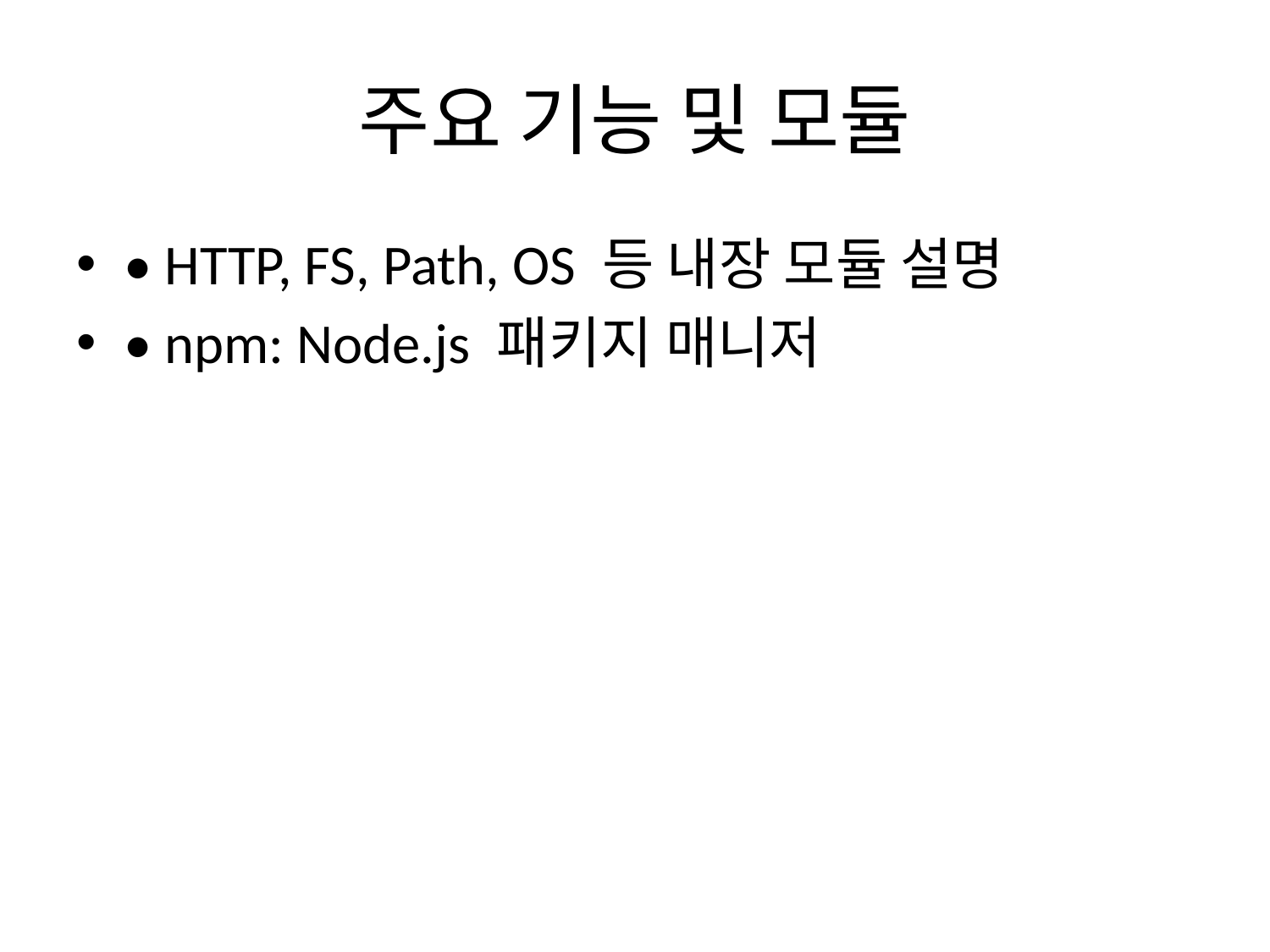

# 주요 기능 및 모듈
• HTTP, FS, Path, OS 등 내장 모듈 설명
• npm: Node.js 패키지 매니저